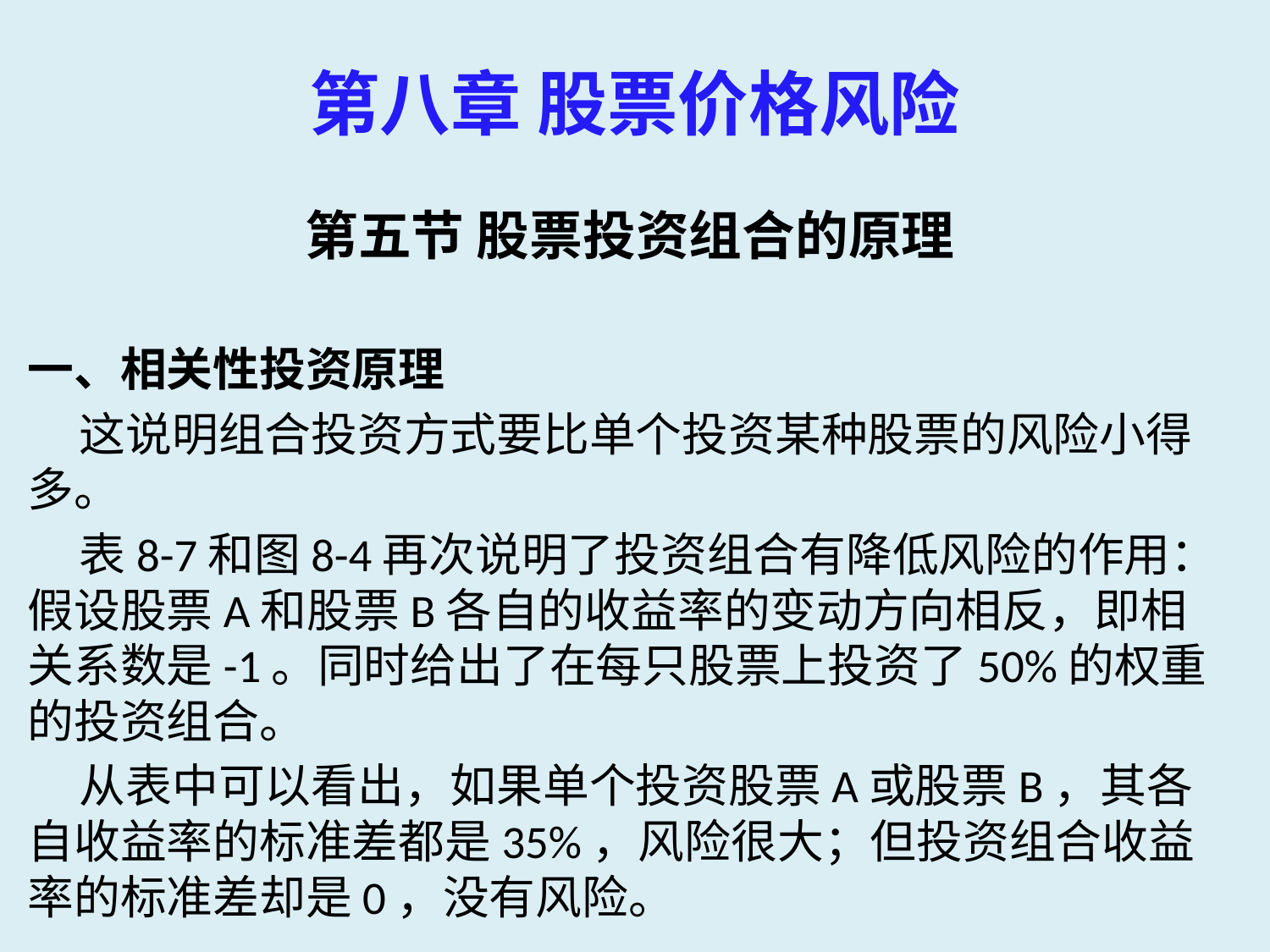

# 第八章 股票价格风险
第五节 股票投资组合的原理

一、相关性投资原理
    这说明组合投资方式要比单个投资某种股票的风险小得多。
    表8-7和图8-4再次说明了投资组合有降低风险的作用：假设股票A和股票B各自的收益率的变动方向相反，即相关系数是-1。同时给出了在每只股票上投资了50%的权重的投资组合。
    从表中可以看出，如果单个投资股票A或股票B，其各自收益率的标准差都是35%，风险很大；但投资组合收益率的标准差却是0，没有风险。